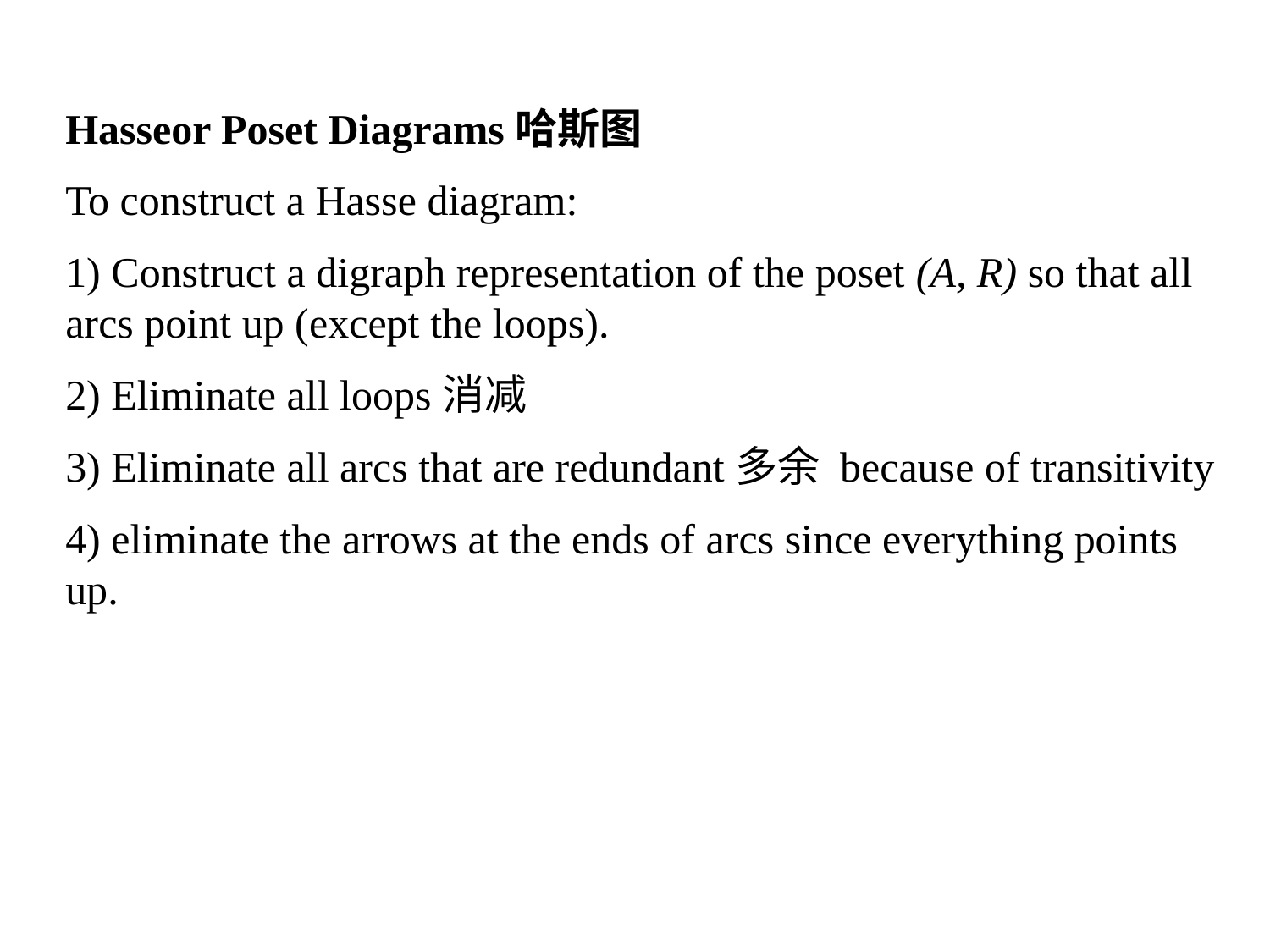

Hasseor Poset Diagrams哈斯图
To construct a Hasse diagram:
1) Construct a digraph representation of the poset (A, R) so that all arcs point up (except the loops).
2) Eliminate all loops消减
3) Eliminate all arcs that are redundant多余 because of transitivity
4) eliminate the arrows at the ends of arcs since everything points up.